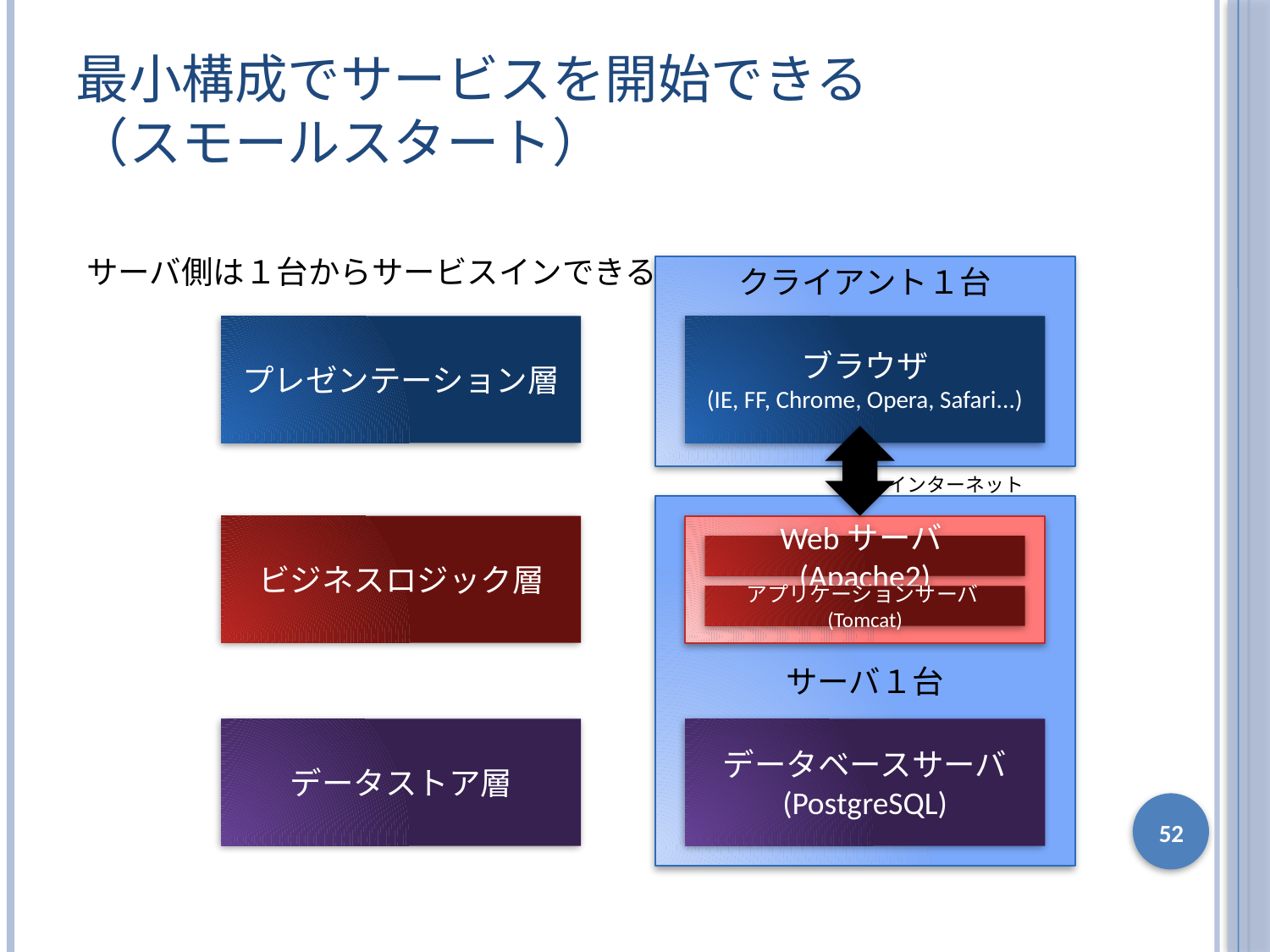

# 最小構成でサービスを開始できる （スモールスタート）
サーバ側は１台からサービスインできる
クライアント１台
プレゼンテーション層
ブラウザ
(IE, FF, Chrome, Opera, Safari...)

インターネット
サーバ１台
ビジネスロジック層

Webサーバ(Apache2)
アプリケーションサーバ(Tomcat)
データストア層
データベースサーバ
(PostgreSQL)
52